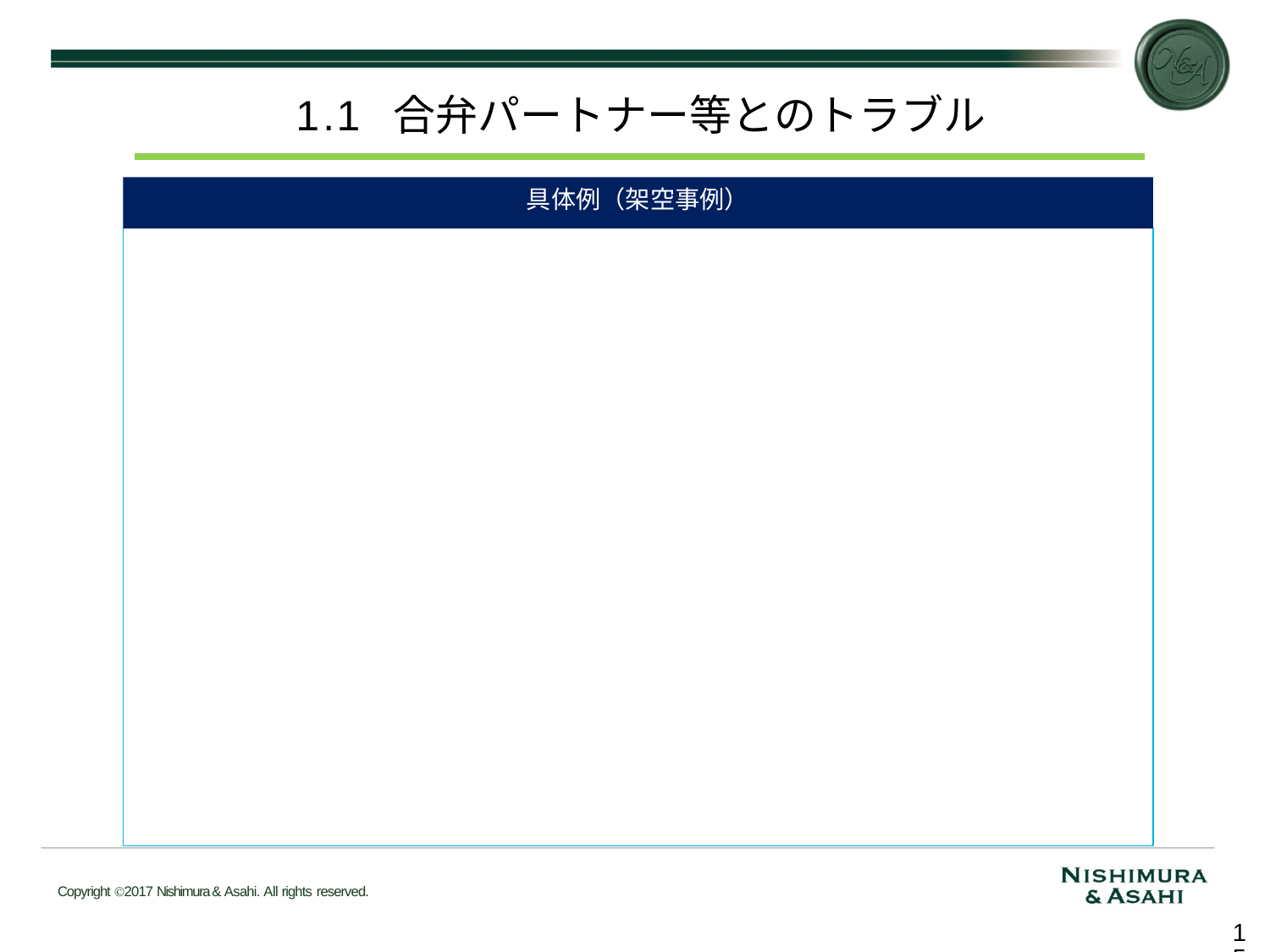

# 1.1	合弁パートナー等とのトラブル

具体例（架空事例）

Copyright Ⓒ2017 Nishimura & Asahi. All rights reserved.
15